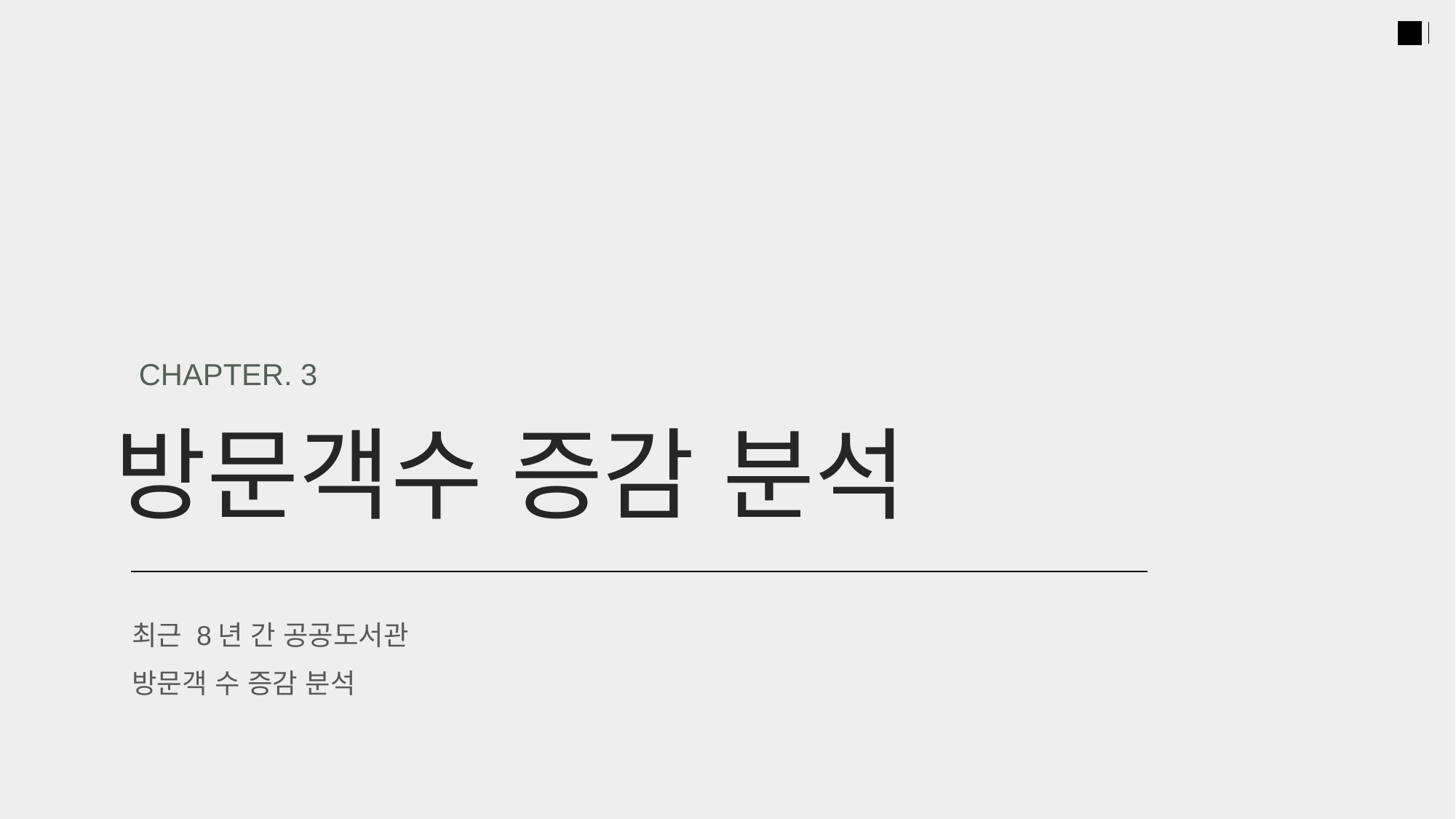

CHAPTER. 3
방문객수 증감 분석
최근 8년 간 공공도서관
방문객 수 증감 분석